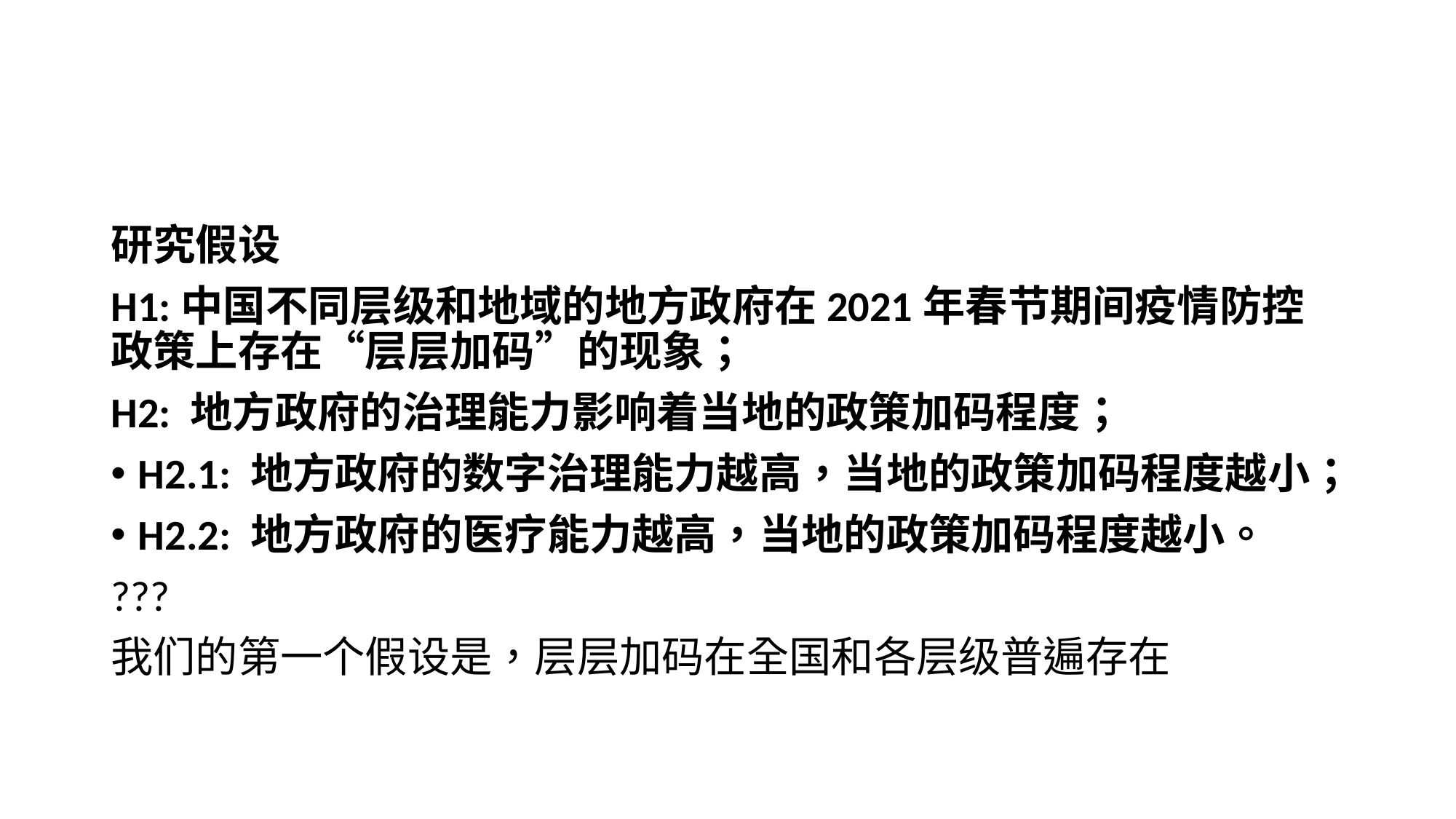

研究假设
H1:中国不同层级和地域的地方政府在2021年春节期间疫情防控政策上存在“层层加码”的现象；
H2: 地方政府的治理能力影响着当地的政策加码程度；
H2.1: 地方政府的数字治理能力越高，当地的政策加码程度越小；
H2.2: 地方政府的医疗能力越高，当地的政策加码程度越小。
???
我们的第一个假设是，层层加码在全国和各层级普遍存在